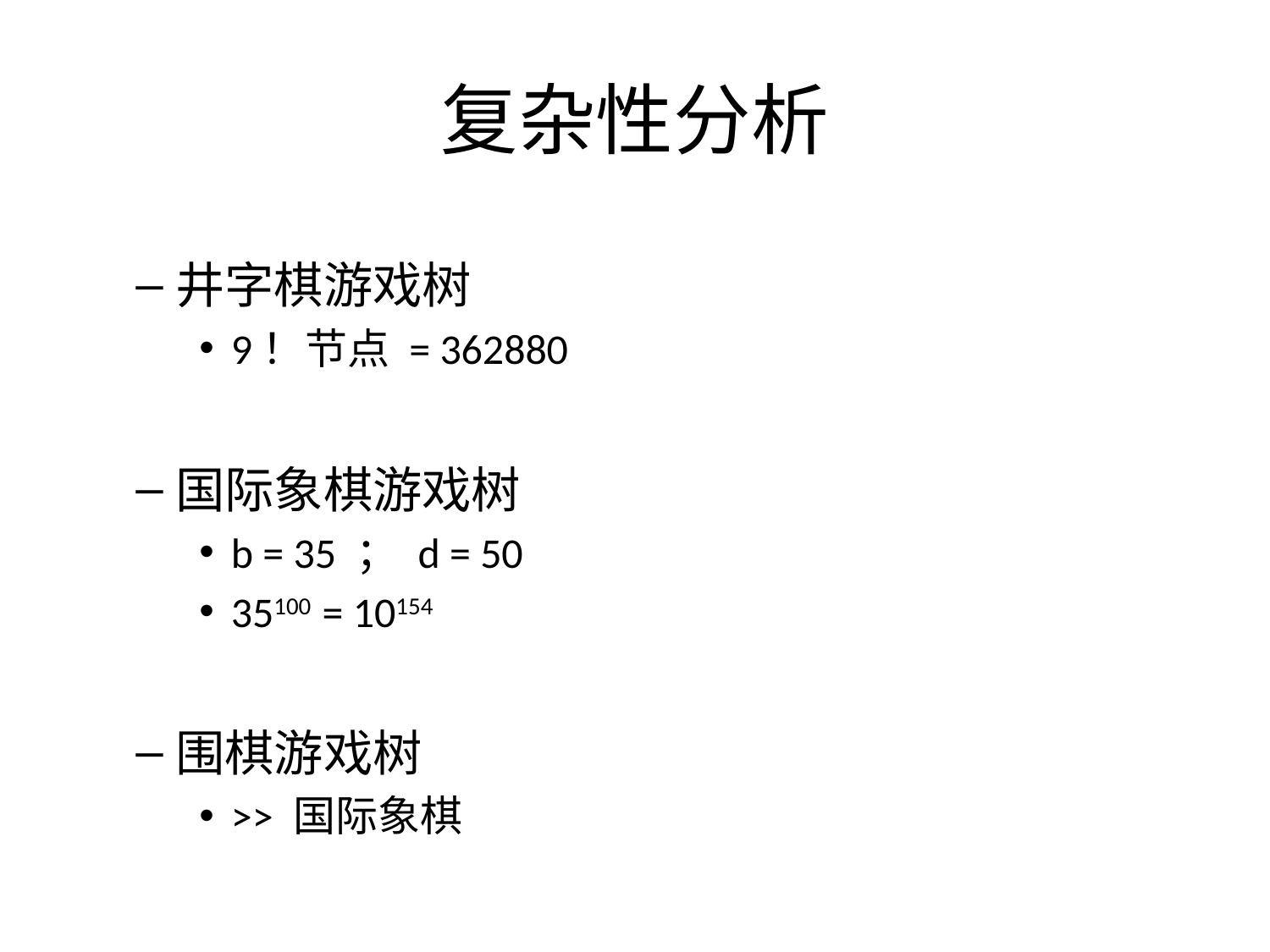

# 复杂性分析
井字棋游戏树
9！节点 = 362880

国际象棋游戏树
b = 35 ； d = 50
35100  = 10154

围棋游戏树
>> 国际象棋